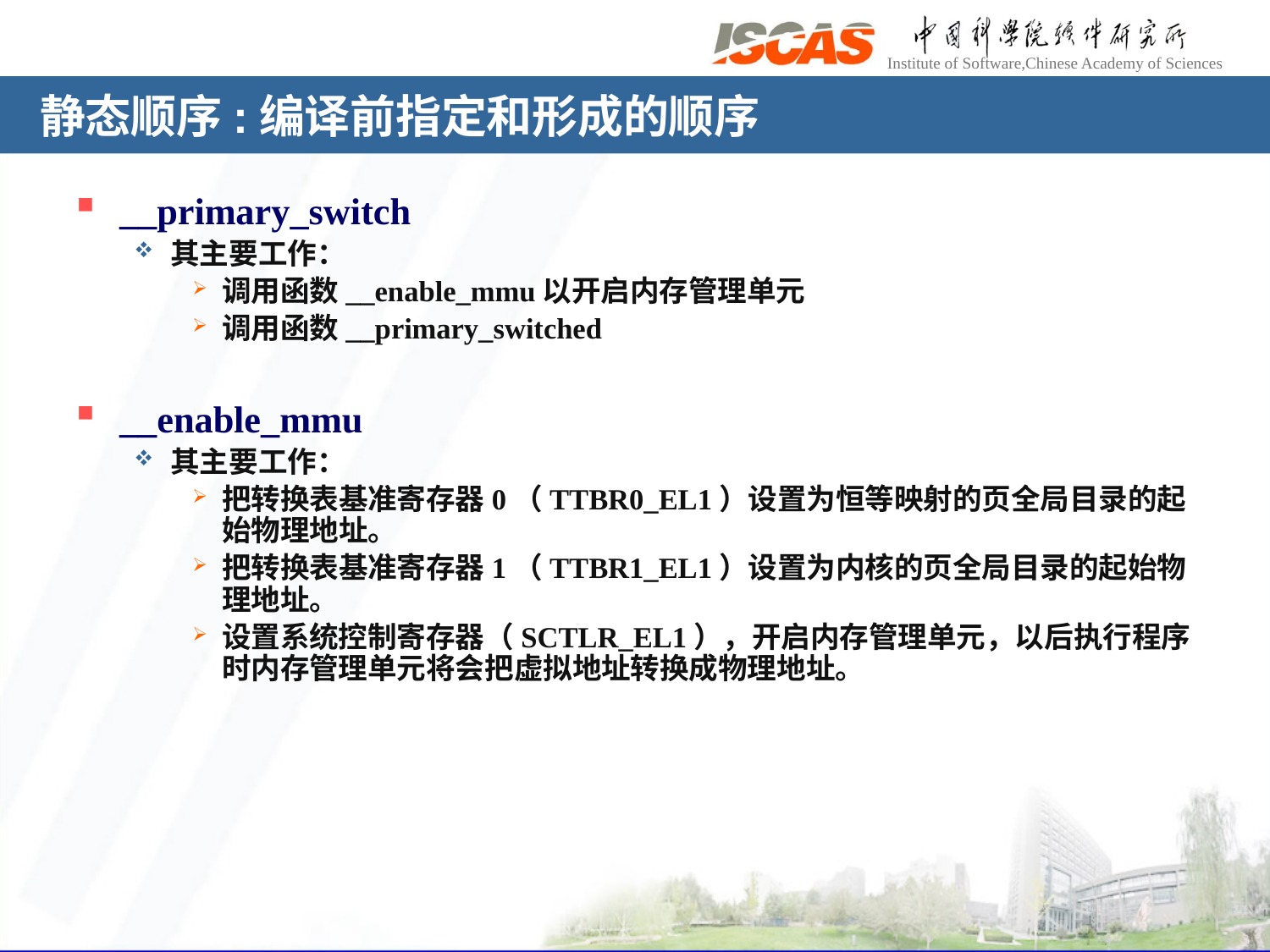

# 静态顺序:编译前指定和形成的顺序
__primary_switch
其主要工作：
调用函数__enable_mmu以开启内存管理单元
调用函数__primary_switched

__enable_mmu
其主要工作：
把转换表基准寄存器0（TTBR0_EL1）设置为恒等映射的页全局目录的起始物理地址。
把转换表基准寄存器1（TTBR1_EL1）设置为内核的页全局目录的起始物理地址。
设置系统控制寄存器（SCTLR_EL1），开启内存管理单元，以后执行程序时内存管理单元将会把虚拟地址转换成物理地址。